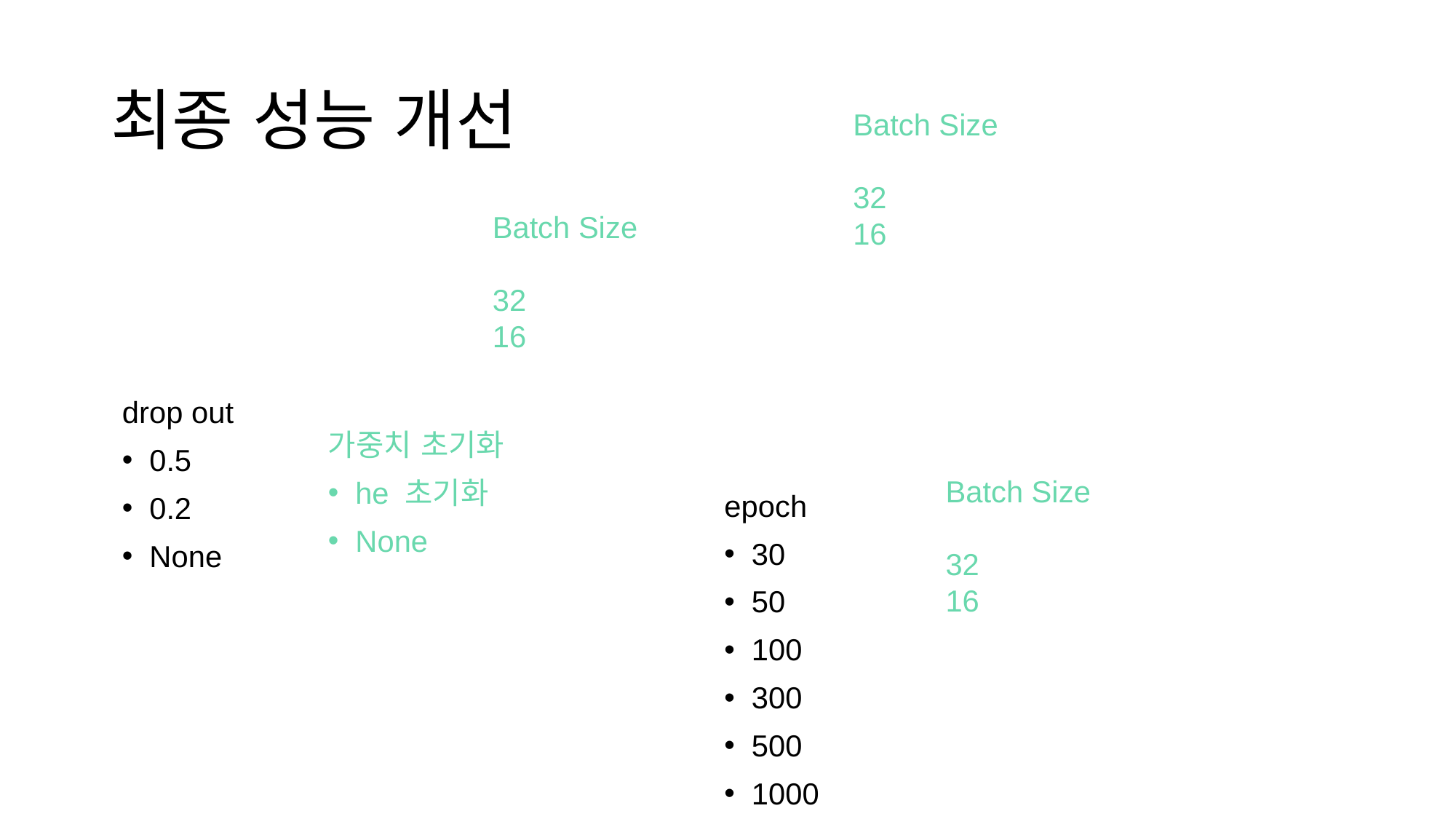

# 최종 성능 개선
Batch Size

32
16

Batch Size

32
16

drop out
0.5
0.2
None

가중치 초기화
he 초기화
None

Batch Size

32
16

epoch
30
50
100
300
500
1000